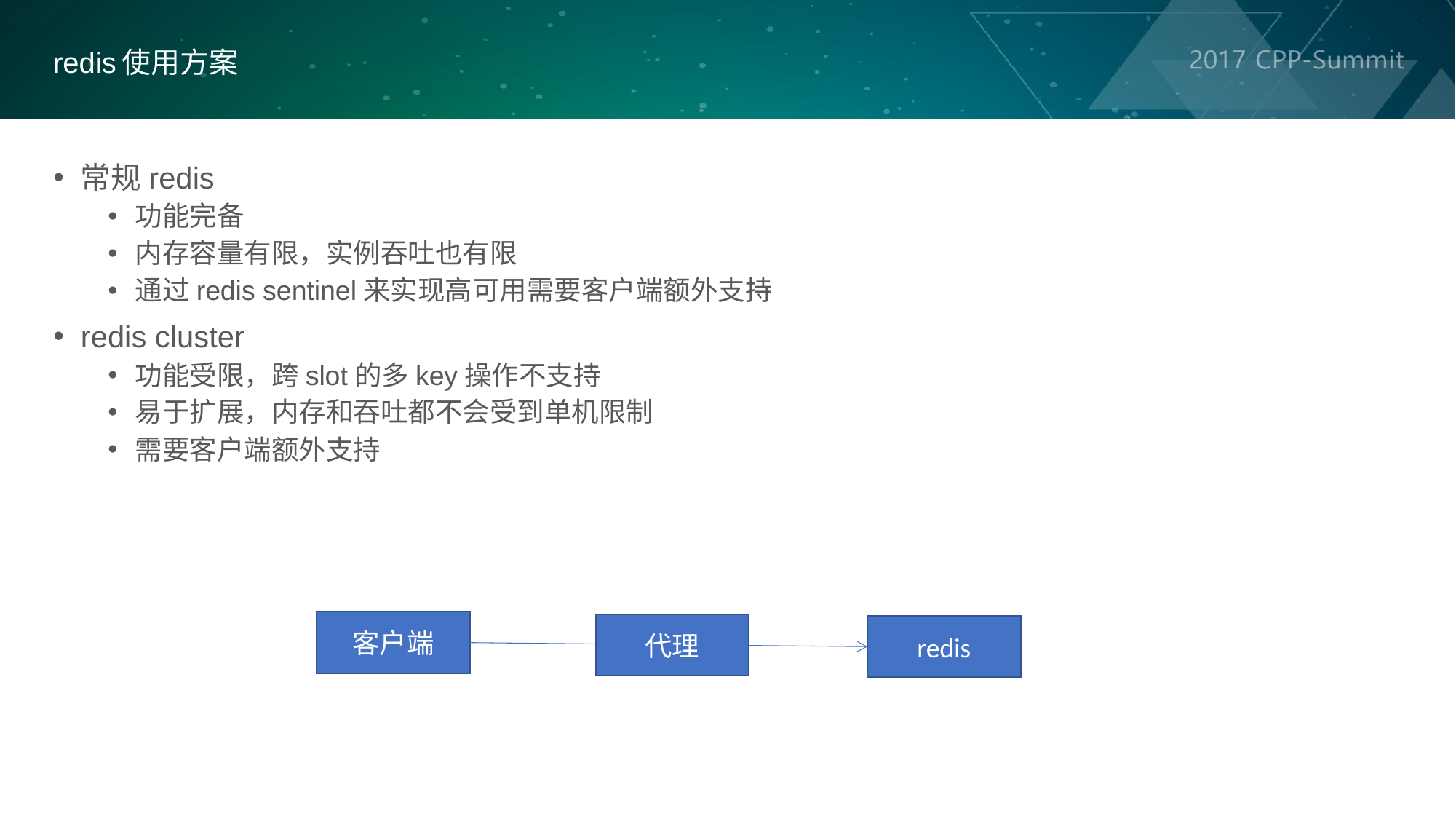

redis使用方案
常规redis
功能完备
内存容量有限，实例吞吐也有限
通过redis sentinel来实现高可用需要客户端额外支持
redis cluster
功能受限，跨slot的多key操作不支持
易于扩展，内存和吞吐都不会受到单机限制
需要客户端额外支持
客户端
代理
redis